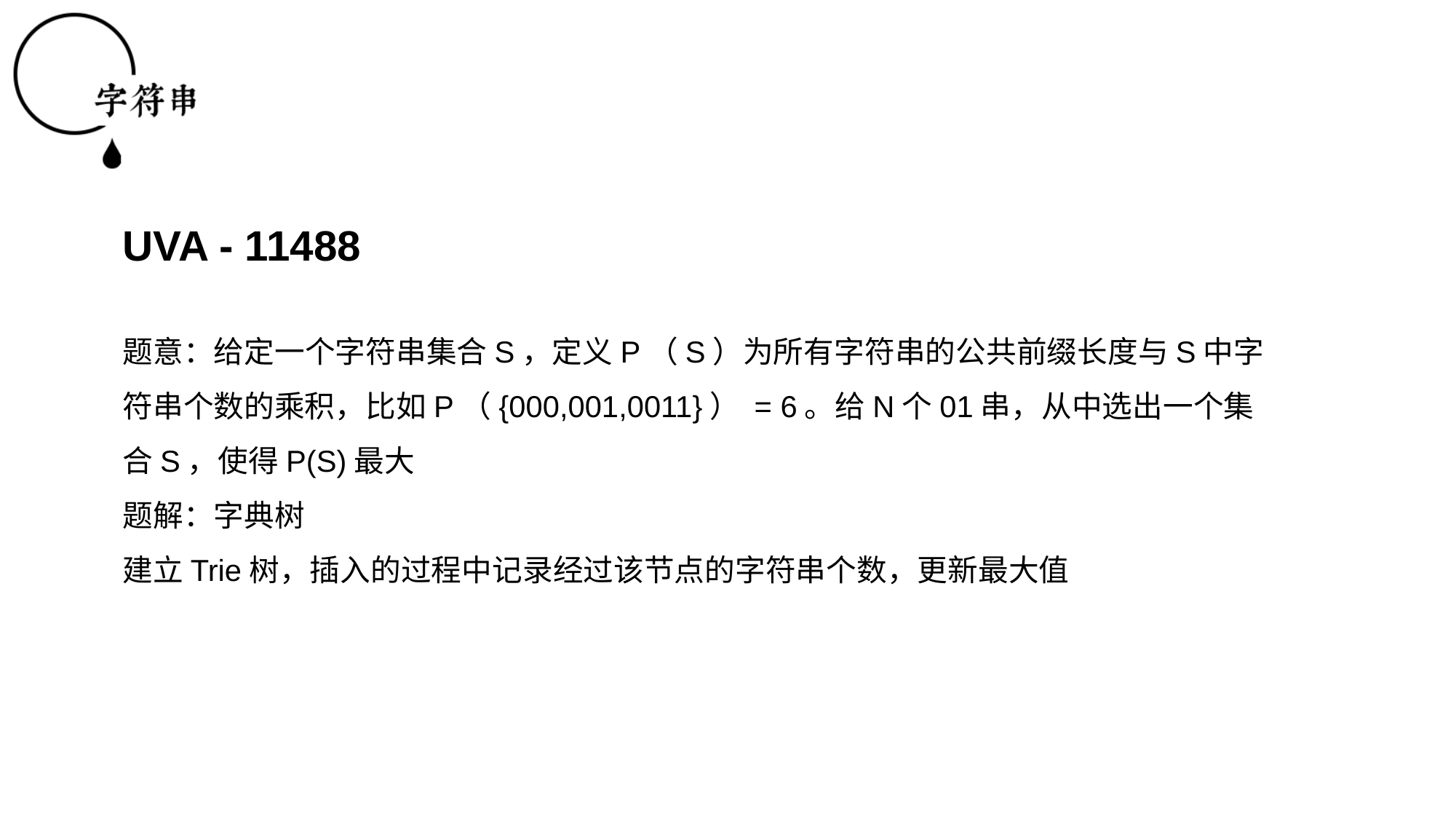

UVA - 11488
题意：给定一个字符串集合S，定义P（S）为所有字符串的公共前缀长度与S中字符串个数的乘积，比如P（{000,001,0011}） = 6。给N个01串，从中选出一个集合S，使得P(S)最大
题解：字典树
建立Trie树，插入的过程中记录经过该节点的字符串个数，更新最大值

void insert(char *tmp){
	int root=0;
	int len=strlen(tmp);
	for(int i=0;i<len;i++){
		int id=tmp[i]-'0';
	//	printf("i=%d root=%d id=%d val[root]=%d cnt=%d\n",i,root,id,val[root],cnt);
		if(!tree[root][id]){
			memset(tree[cnt],0,sizeof(tree[cnt]));
			tree[root][id]=cnt++;
		}
		root=tree[root][id];
		val[root]++;
//		printf("cnt=%d\n",cnt);
		if(ans<val[root]*(i+1)){
			ans=val[root]*(i+1);
		}
	}
	//val[root]++;
}